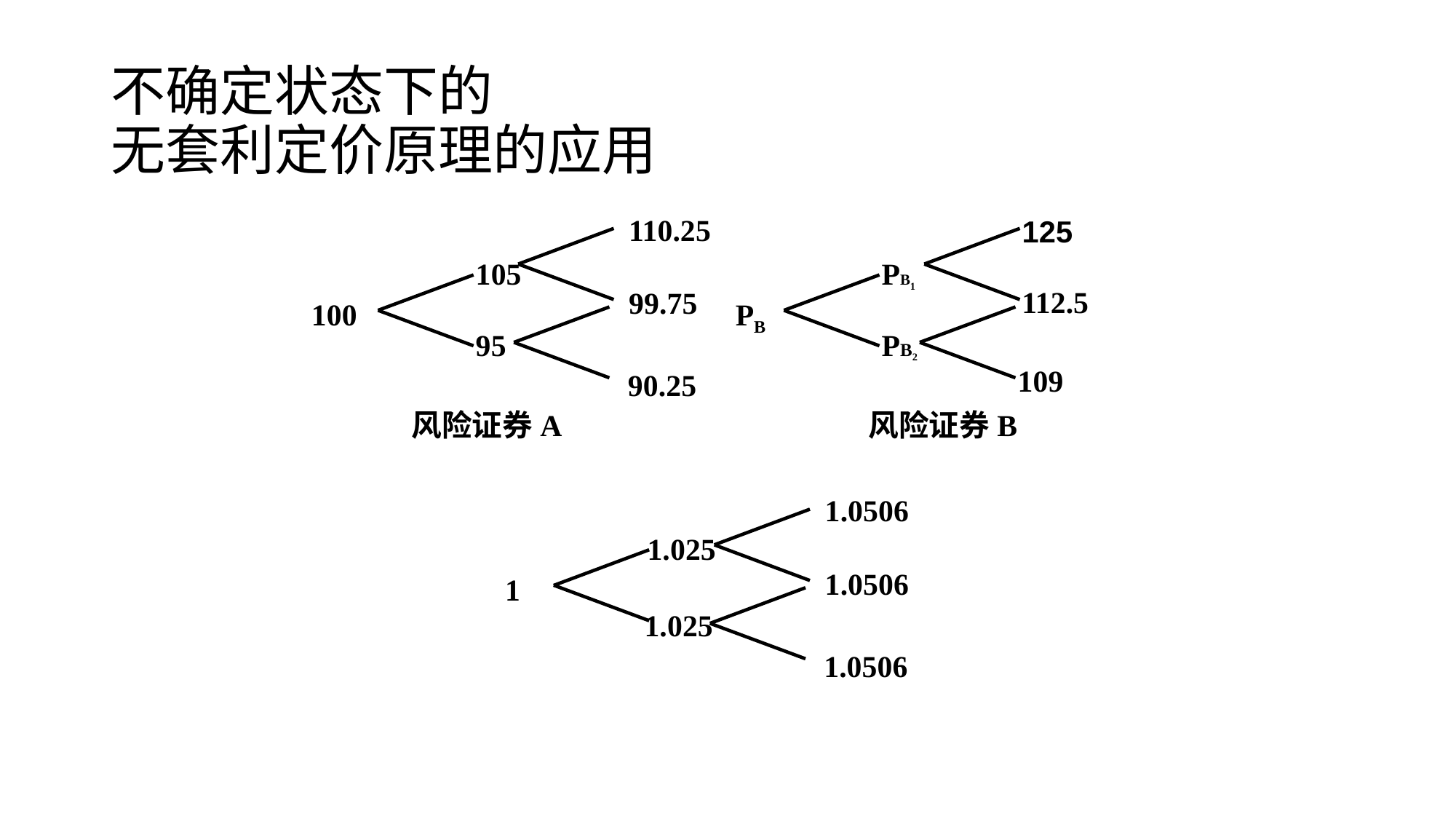

不确定状态下的
无套利定价原理的应用
110.25
125

105
PB1

112.5
99.75
PB
100

95
PB2

109
90.25
风险证券B
风险证券A
1.0506

1.025

1.0506
1

1.025

1.0506